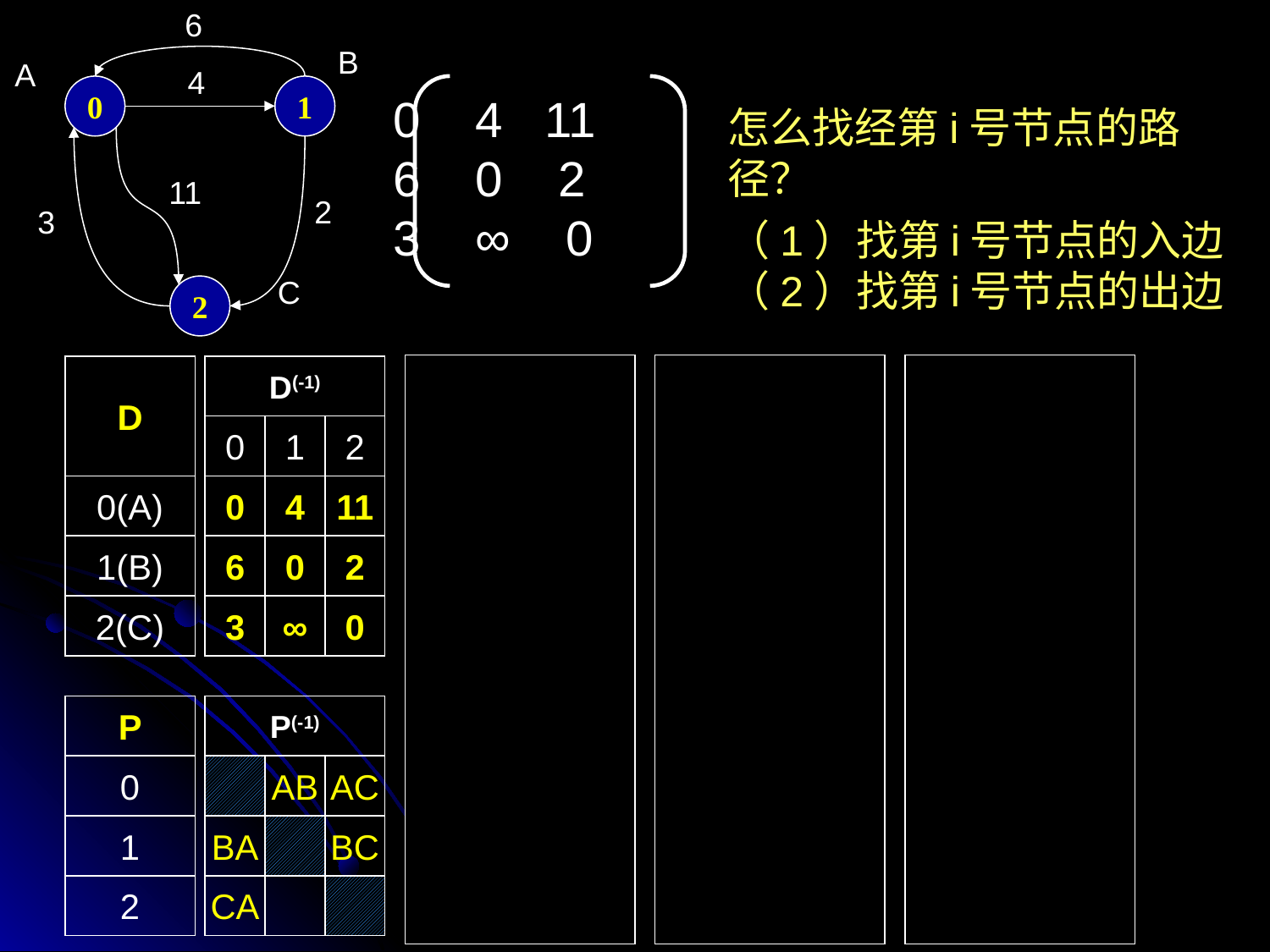

6
B
A
4
0
1

0    4   11
6    0    2
3    ∞    0
怎么找经第i号节点的路径？
（1）找第i号节点的入边
（2）找第i号节点的出边
11
2
3
C
2

D
D(-1)
D(0)
D(1)
D(2)
0
1
2
0
1
2
0
1
2
0
1
2
0(A)
0
4
11
0
4
11
0
4
6
0
4
6

1(B)
6
0
2
6
0
2
6
0
2
5
0
2

2(C)
3
∞
0
3
7
0
3
7
0
3
7
0

P
P(-1)
P(0)
P(1)
P(2)
0

AB
AC

AB
AC

AB
ABC

AB
ABC
1
BA

BC
BA

BC
BA

BC
BCA

BC
2
CA

CA
CAB

CA
CAB

CA
CAB